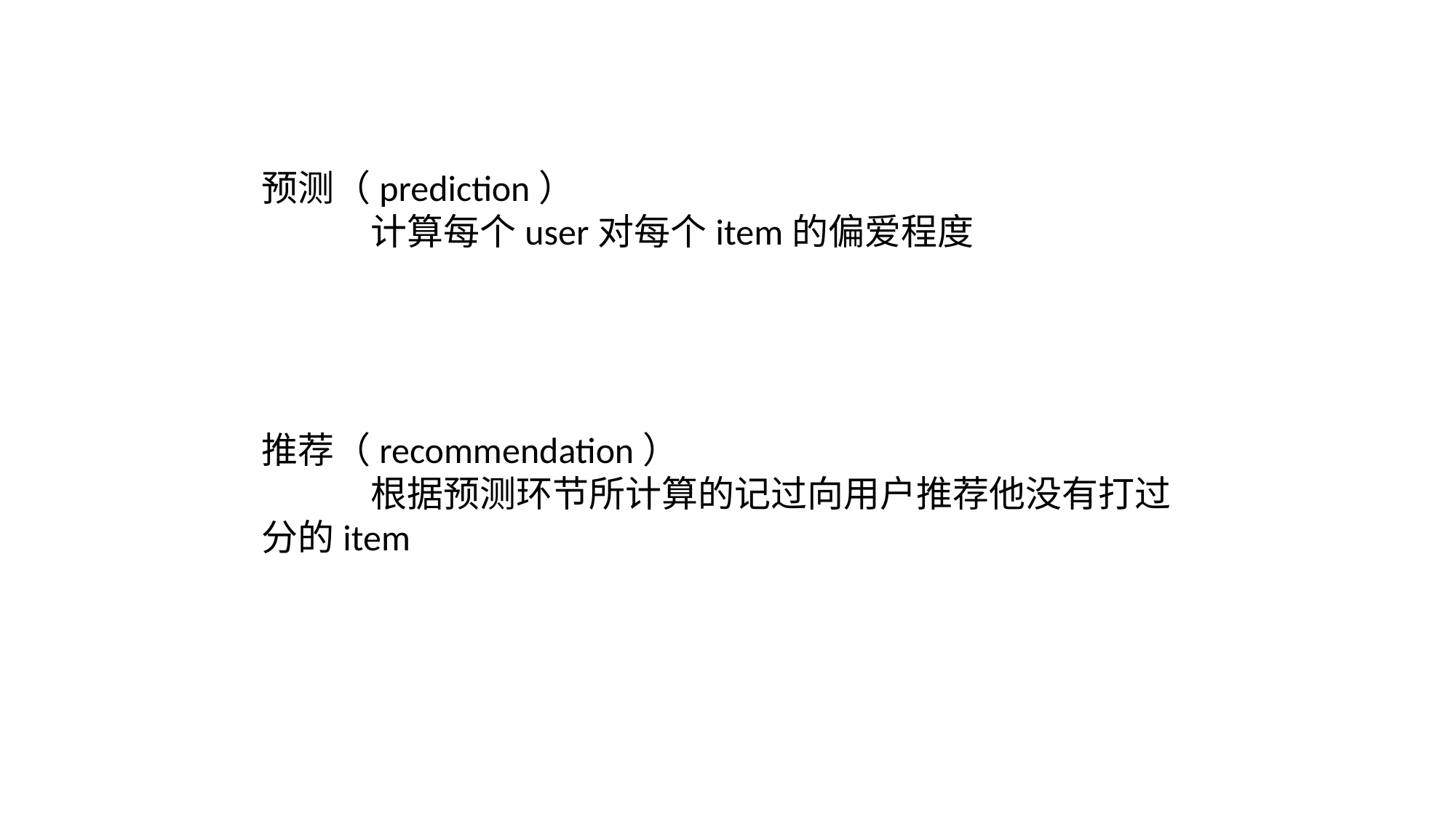

预测（prediction）
	计算每个user对每个item的偏爱程度

推荐（recommendation）
	根据预测环节所计算的记过向用户推荐他没有打过分的item